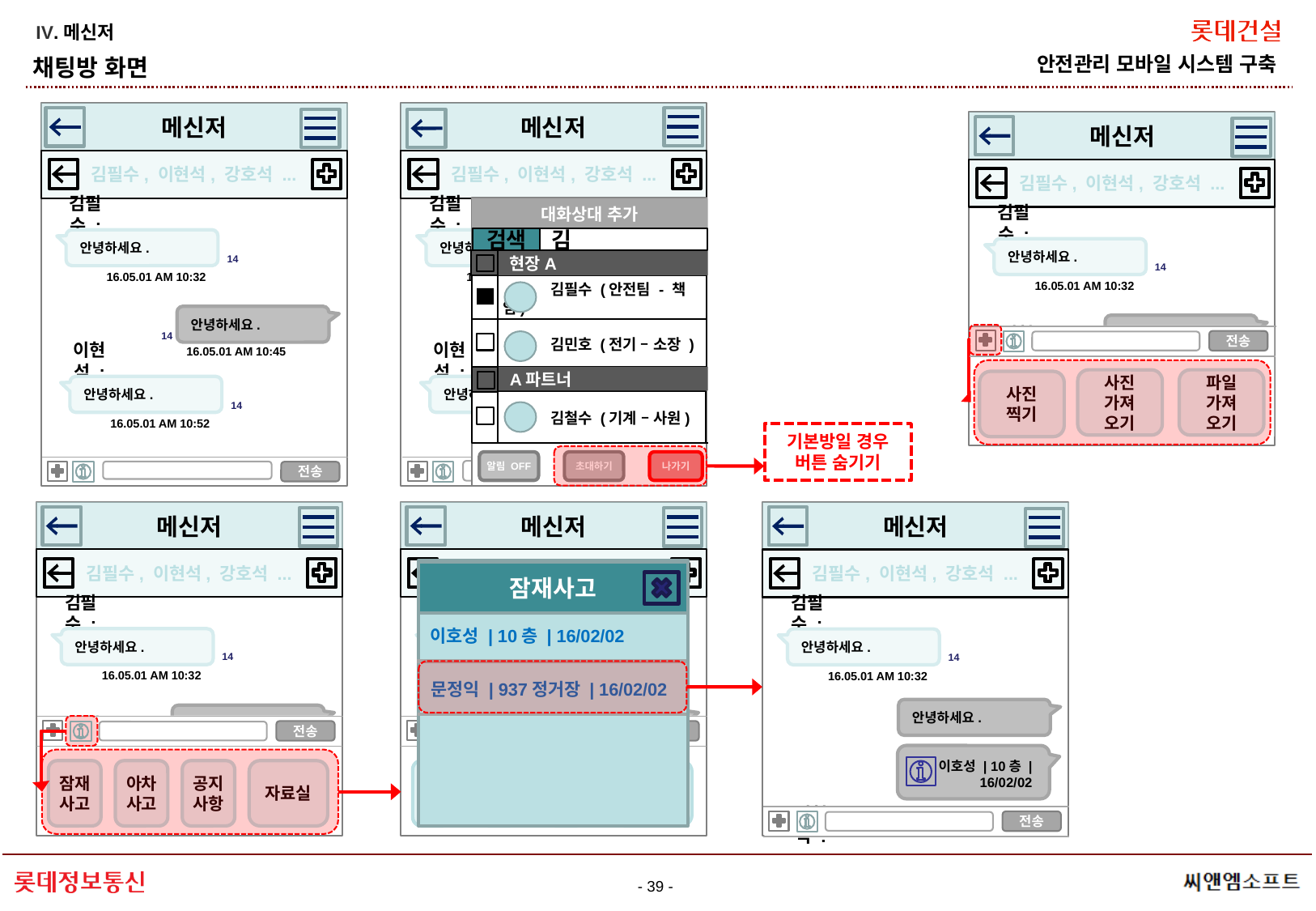

IV.메신저
채팅방 화면

메신저

메신저

메신저

김필수, 이현석, 강호석 ...
김필수, 이현석, 강호석 ...
김필수, 이현석, 강호석 ...

김필수 :
김필수 :
대화상대 추가
김필수 :
검색
김
안녕하세요.
안녕하세요.
안녕하세요.
14

현장A

14
16.05.01 AM 10:32
16.05.01 AM 10:32
         김필수 (안전팀 - 책임)

16.05.01 AM 10:32

안녕하세요.
안녕하세요.

         김민호 (전기 – 소장 )
14

14
16.05.01 AM 10:45
안녕하세요.
이현석 :

전송

14
16.05.01 AM 10:45
이현석 :
이현석 :

16.05.01 AM 10:45

A파트너
사진
가져
오기
파일
가져
오기
사진
찍기

안녕하세요.
안녕하세요.

         김철수 (기계 – 사원)
14

16.05.01 AM 10:52
16.05.01 AM 10:52
기본방일 경우
버튼 숨기기

알림 OFF
초대하기
나가기

전송

전송

메신저

메신저

메신저

김필수, 이현석, 강호석 ...
김필수, 이현석, 강호석 ...
김필수, 이현석, 강호석 ...

잠재사고

김필수 :
김필수 :
김필수 :
이호성 | 10층 | 16/02/02
안녕하세요.
안녕하세요.
안녕하세요.
14
14
14

문정익 | 937정거장 | 16/02/02
16.05.01 AM 10:32
16.05.01 AM 10:32
16.05.01 AM 10:32
안녕하세요.
안녕하세요.
안녕하세요.
14
14

16.05.01 AM 10:45
16.05.01 AM 10:45

이현석 :
이현석 :

전송
전송

14
14

이호성 | 10층 |
16/02/02

잠재
사고
아차
사고
공지
사항
자료실
잠재
사고
아차
사고
공지
사항
자료실
14
16.05.01 AM 10:45

이현석 :

전송

14